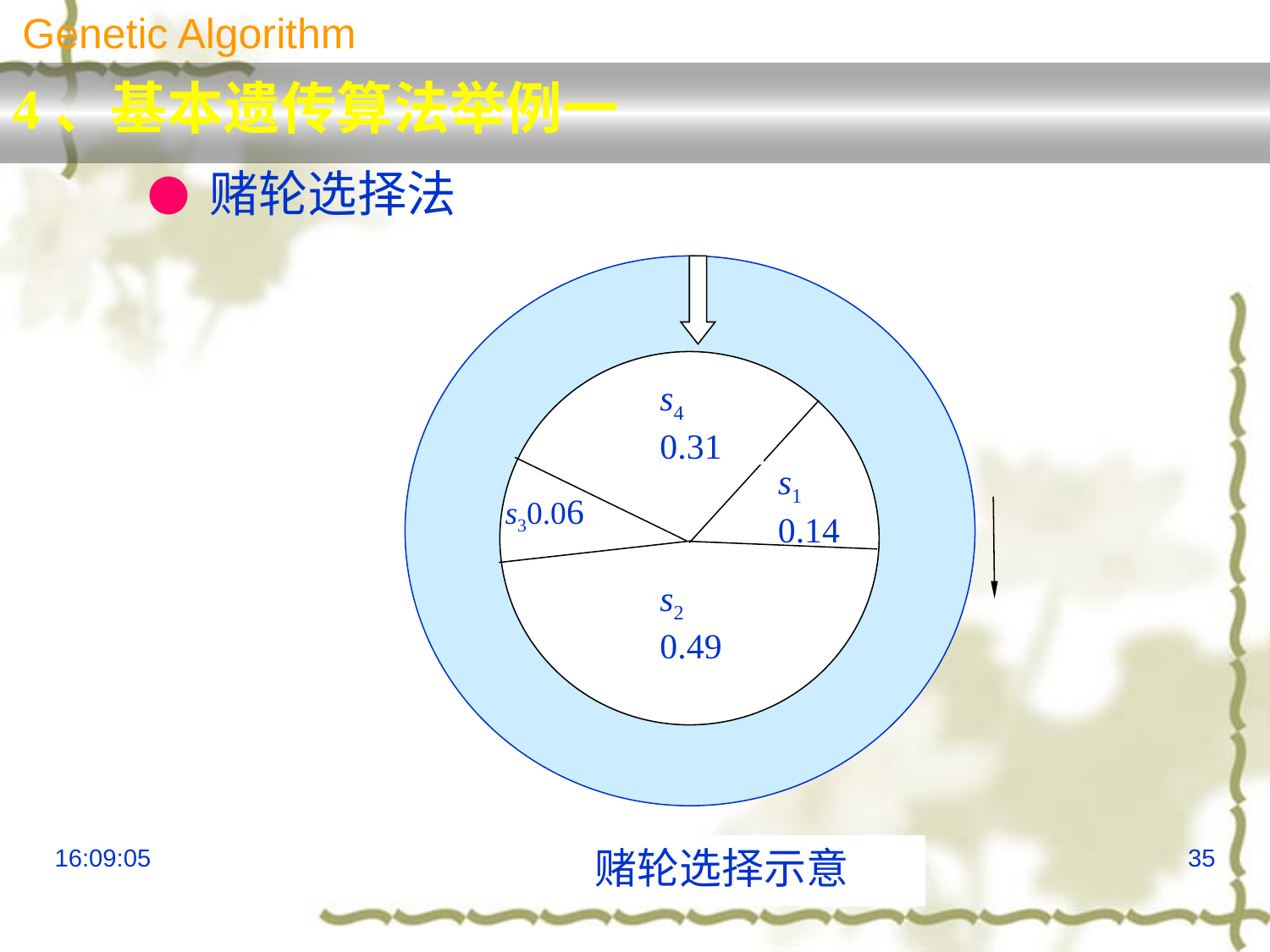

Genetic Algorithm
4、基本遗传算法举例一
● 赌轮选择法

s4
0.31

s1
0.14
s30.06

s2
0.49
16:09:05
35
      赌轮选择示意